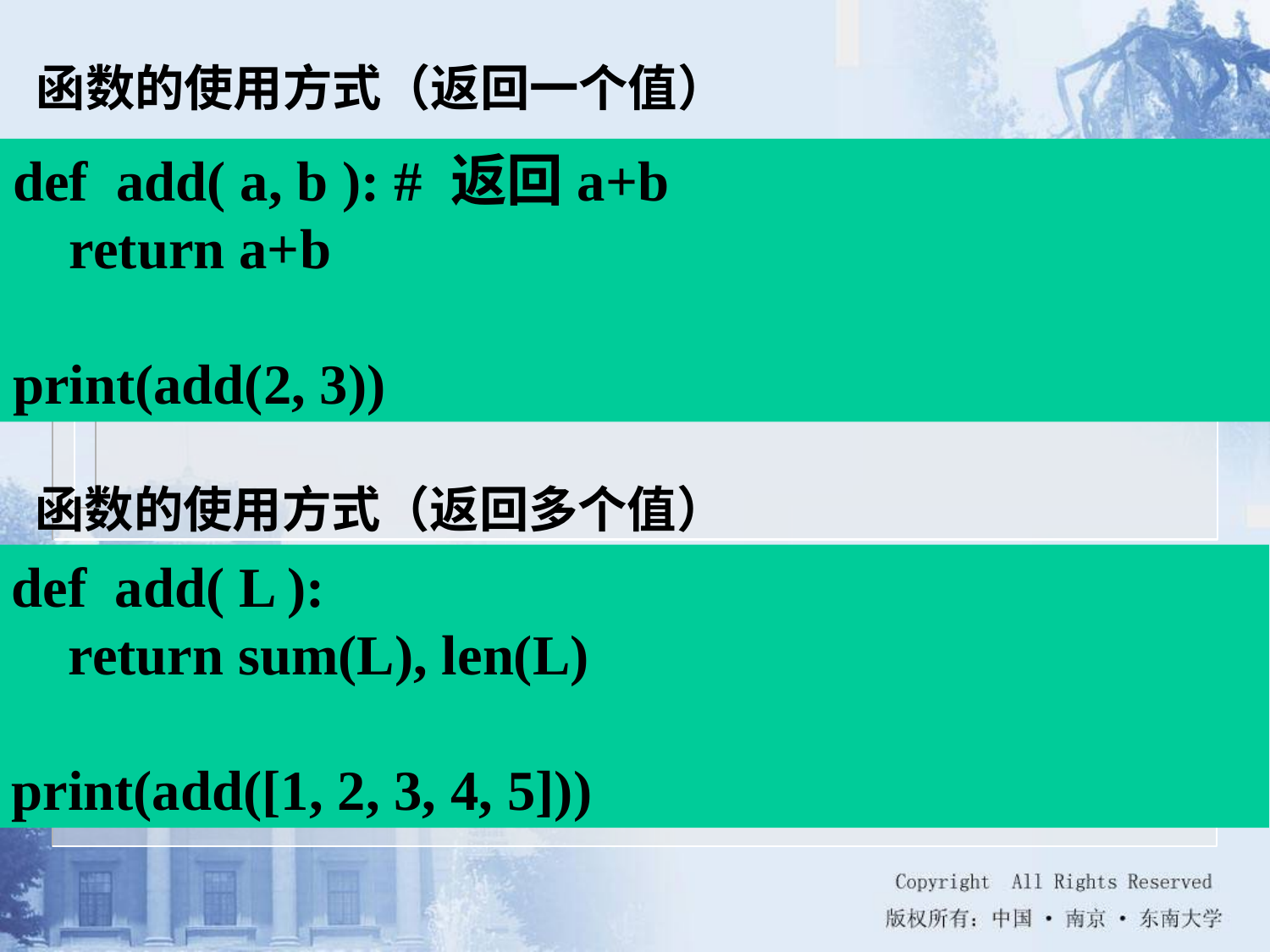

函数的使用方式（返回一个值）
def  add( a, b ): # 返回a+b
    return a+b

print(add(2, 3))
函数的使用方式（返回多个值）
def  add( L ):
    return sum(L), len(L)

print(add([1, 2, 3, 4, 5]))